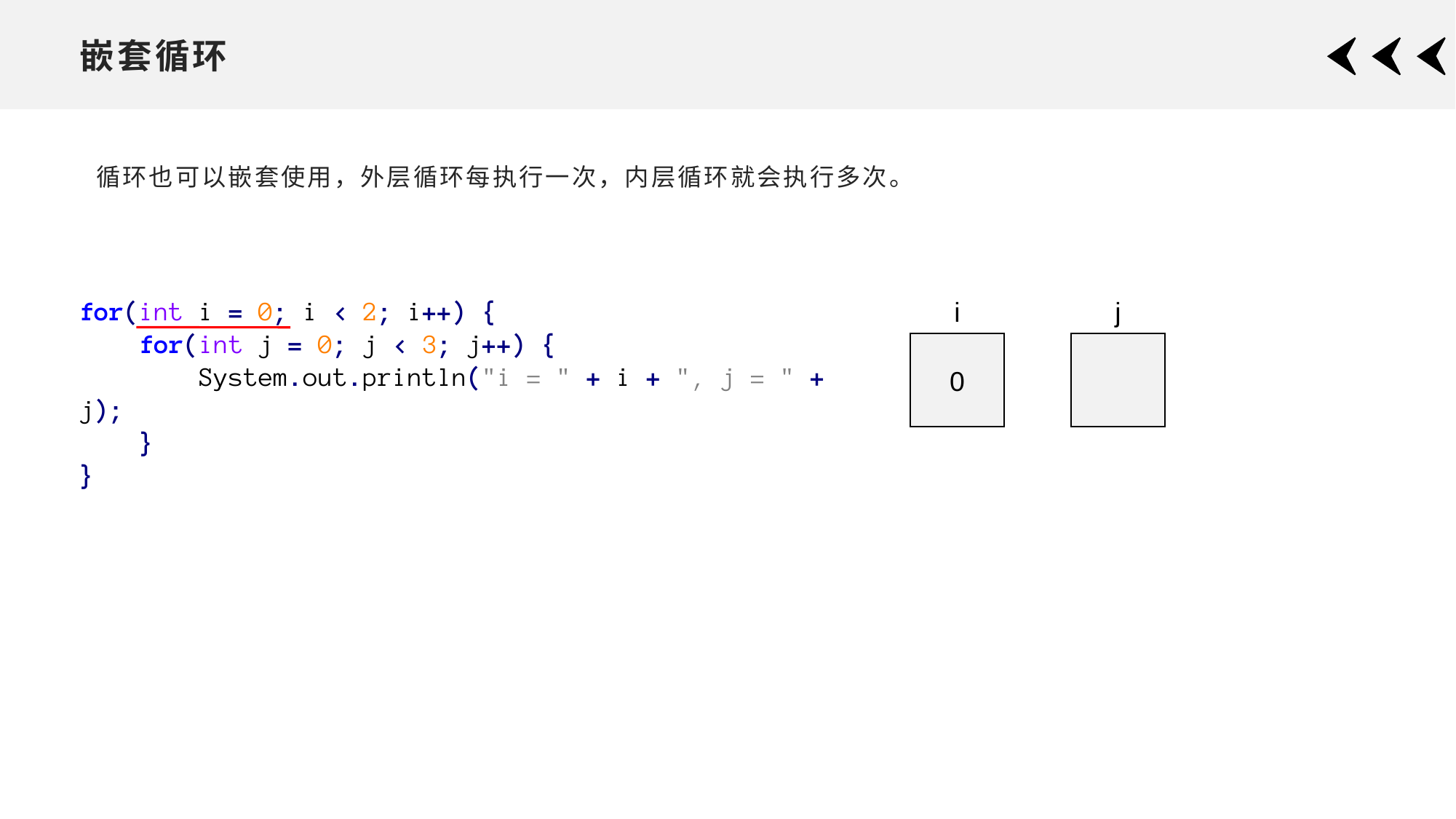

# 嵌套循环
循环也可以嵌套使用，外层循环每执行一次，内层循环就会执行多次。
for(int i = 0; i < 2; i++) {
    for(int j = 0; j < 3; j++) {
        System.out.println("i = " + i + ", j = " + j);
    }
}
j
i

0